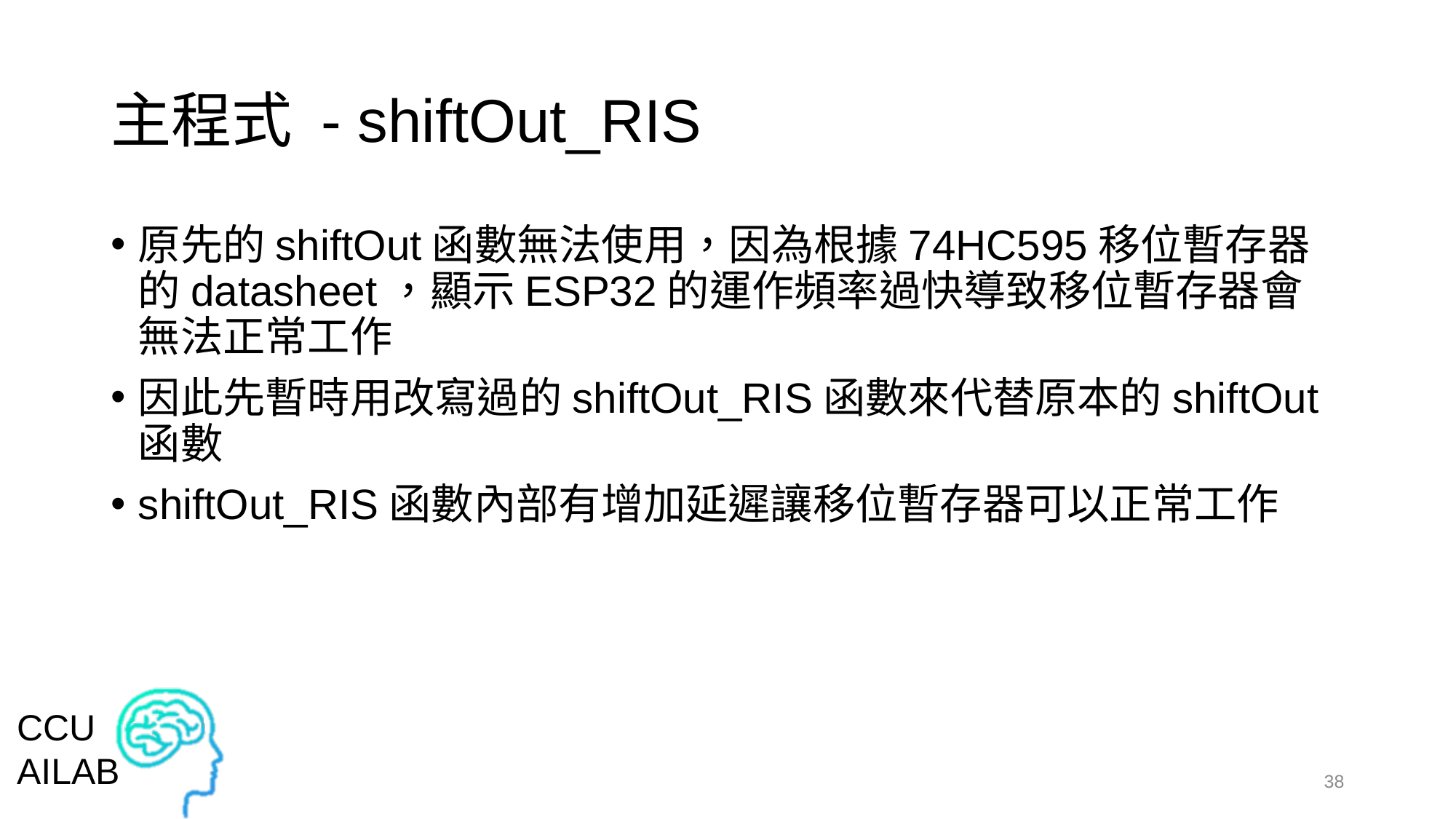

# 主程式 - shiftOut_RIS
原先的shiftOut函數無法使用，因為根據74HC595移位暫存器的datasheet，顯示ESP32的運作頻率過快導致移位暫存器會無法正常工作
因此先暫時用改寫過的shiftOut_RIS函數來代替原本的shiftOut函數
shiftOut_RIS函數內部有增加延遲讓移位暫存器可以正常工作
38